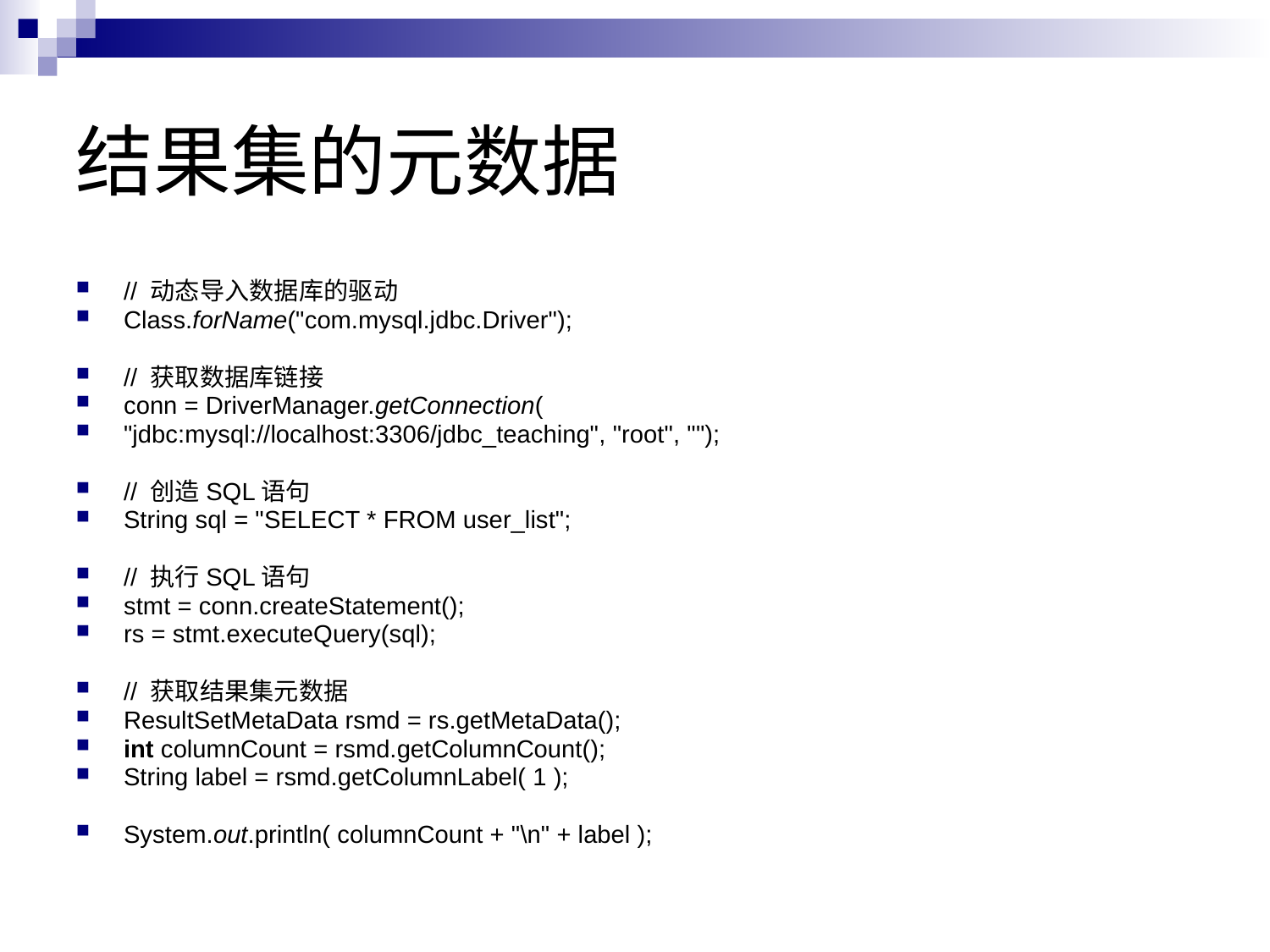

# 结果集的元数据
// 动态导入数据库的驱动
Class.forName("com.mysql.jdbc.Driver");

// 获取数据库链接
conn = DriverManager.getConnection(
"jdbc:mysql://localhost:3306/jdbc_teaching", "root", "");

// 创造SQL语句
String sql = "SELECT * FROM user_list";

// 执行SQL语句
stmt = conn.createStatement();
rs = stmt.executeQuery(sql);

// 获取结果集元数据
ResultSetMetaData rsmd = rs.getMetaData();
int columnCount = rsmd.getColumnCount();
String label = rsmd.getColumnLabel( 1 );

System.out.println( columnCount + "\n" + label );